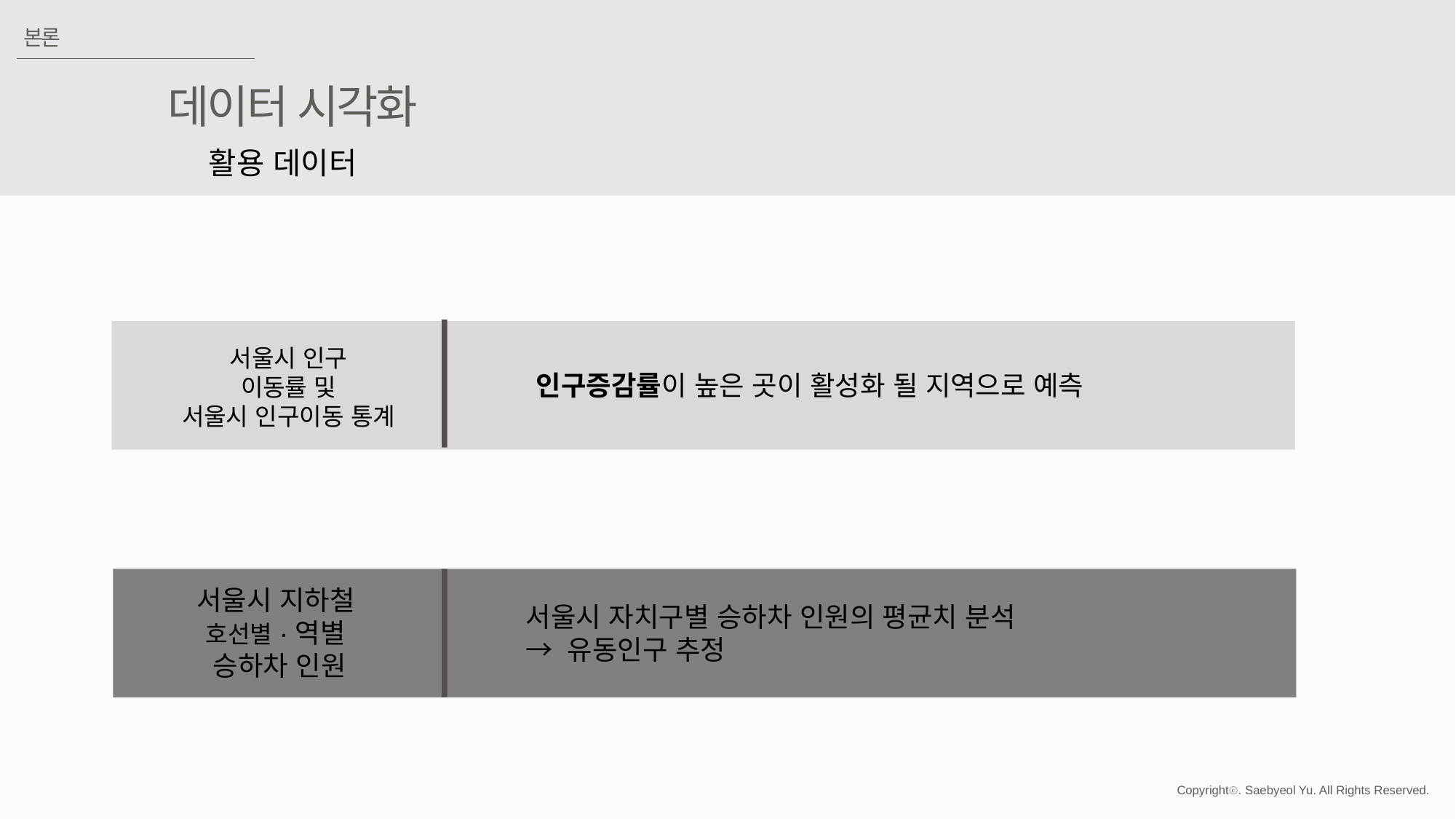

본론
데이터 시각화
활용 데이터

서울시 인구
이동률 및
서울시 인구이동 통계
인구증감률이 높은 곳이 활성화 될 지역으로 예측

서울시 지하철
호선별 ∙ 역별
승하차 인원
서울시 자치구별 승하차 인원의 평균치 분석
→ 유동인구 추정